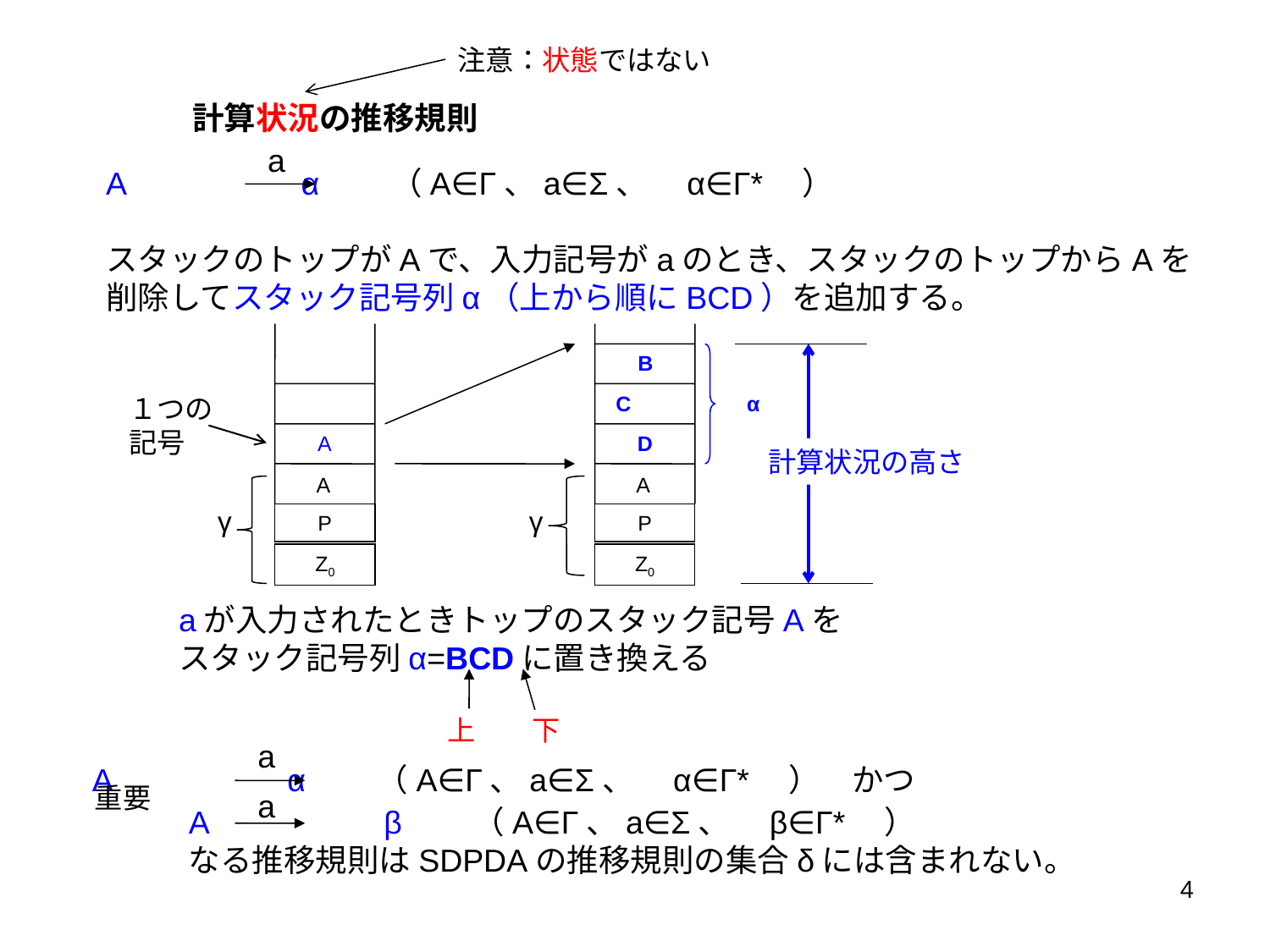

注意：状態ではない
計算状況の推移規則
a
A　　　　　α　　（A∈Γ、a∈Σ、　α∈Γ*　）

スタックのトップがAで、入力記号がaのとき、スタックのトップからAを
削除してスタック記号列α（上から順にBCD）を追加する。

B

C　　　　　α
１つの
記号

A

D
計算状況の高さ

A
A

γ
γ
P
P
Z0
Z0
aが入力されたときトップのスタック記号Aを
スタック記号列α=BCDに置き換える

上　　下
a
A　　　　　α　　（A∈Γ、a∈Σ、　α∈Γ*　）　かつ
重要
a

A　　　　　β　　（A∈Γ、a∈Σ、　β∈Γ*　）
なる推移規則はSDPDAの推移規則の集合δには含まれない。

4